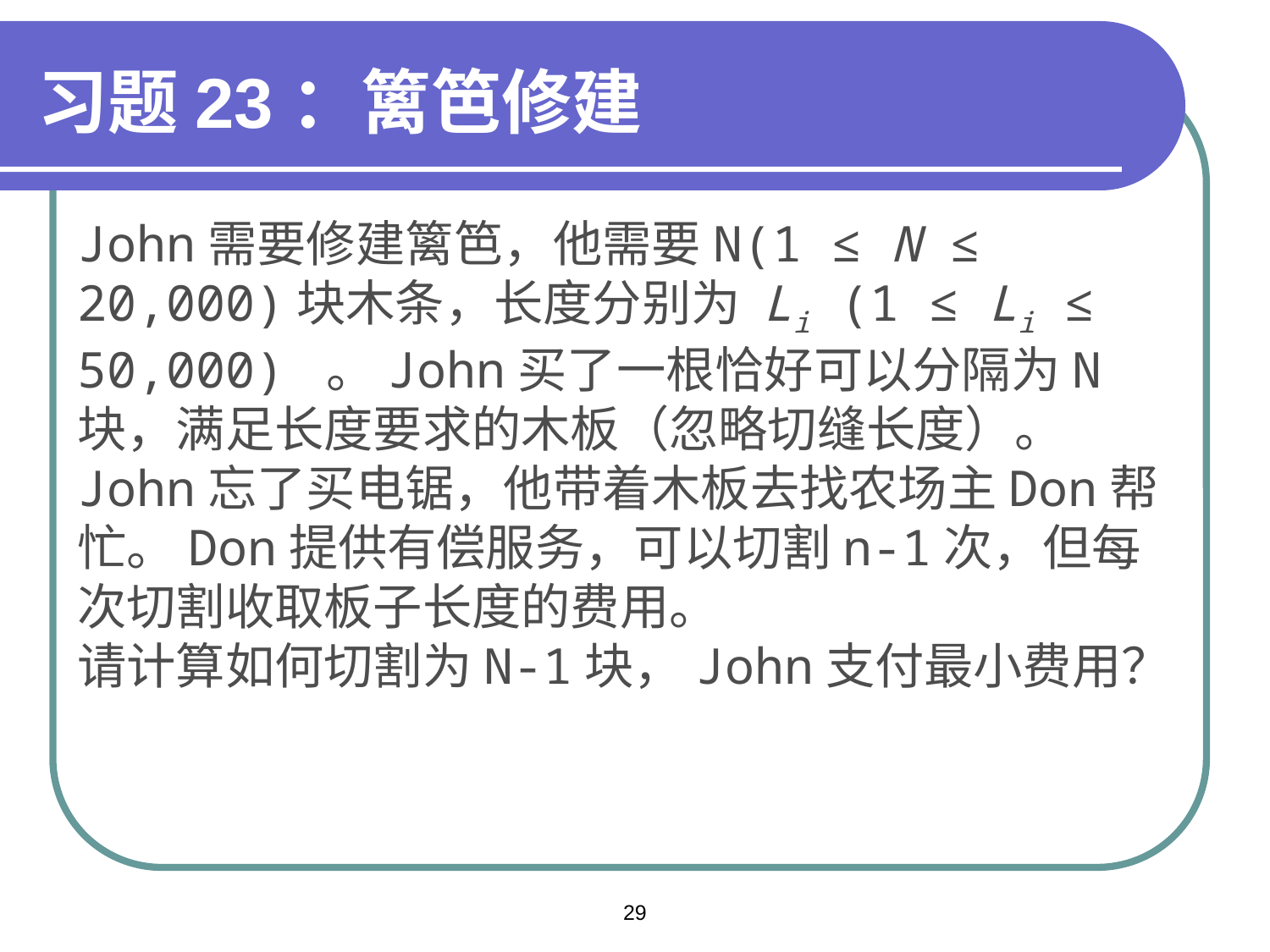

习题23：篱笆修建
John需要修建篱笆，他需要N(1 ≤ N ≤ 20,000)块木条，长度分别为 Li (1 ≤ Li ≤ 50,000) 。John买了一根恰好可以分隔为N块，满足长度要求的木板（忽略切缝长度）。
John忘了买电锯，他带着木板去找农场主Don帮忙。Don提供有偿服务，可以切割n-1次，但每次切割收取板子长度的费用。
请计算如何切割为N-1块，John支付最小费用？
29